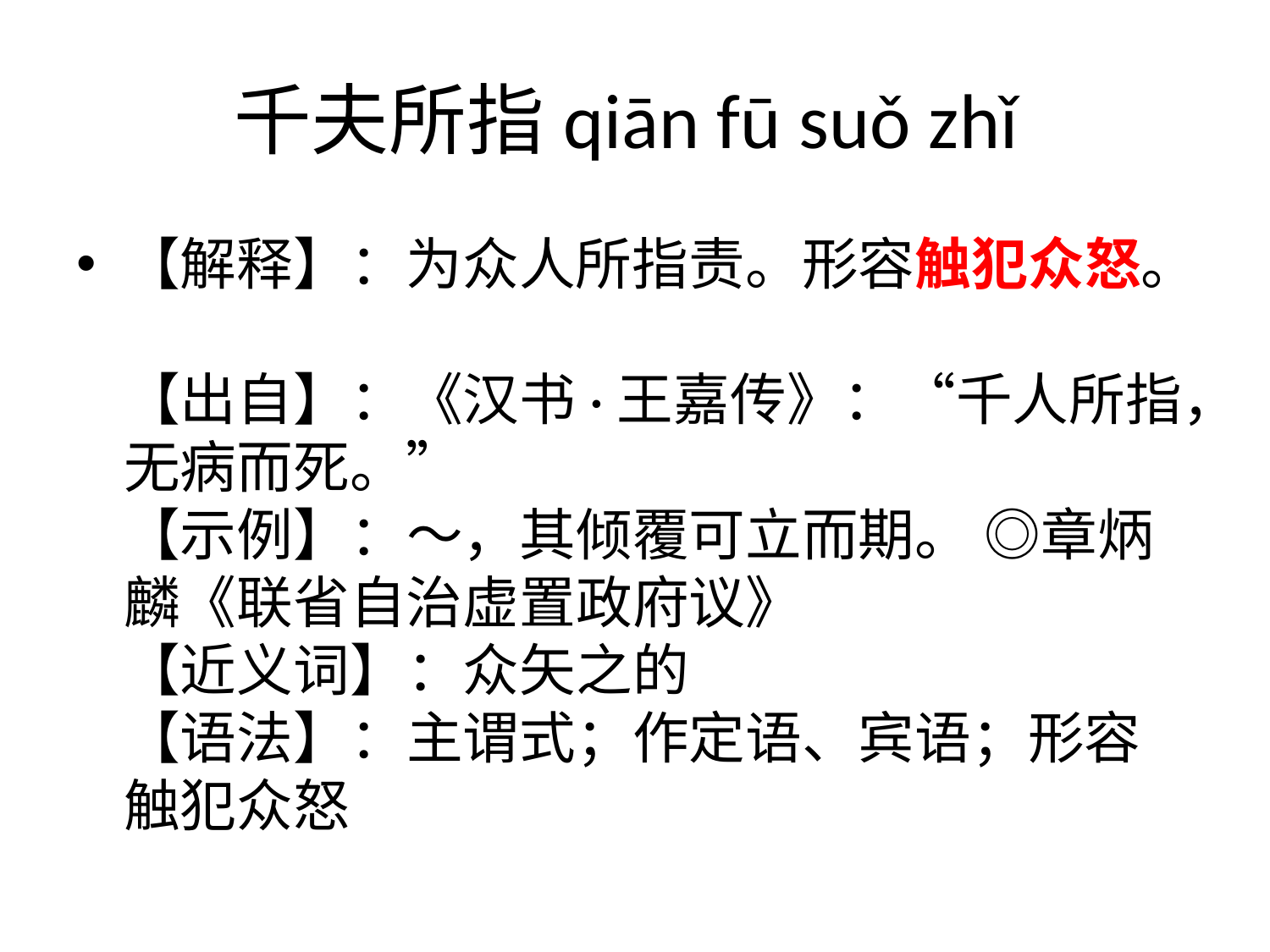

# 千夫所指qiān fū suǒ zhǐ
【解释】：为众人所指责。形容触犯众怒。
【出自】：《汉书·王嘉传》：“千人所指，无病而死。”
【示例】：～，其倾覆可立而期。 ◎章炳麟《联省自治虚置政府议》
【近义词】：众矢之的
【语法】：主谓式；作定语、宾语；形容触犯众怒